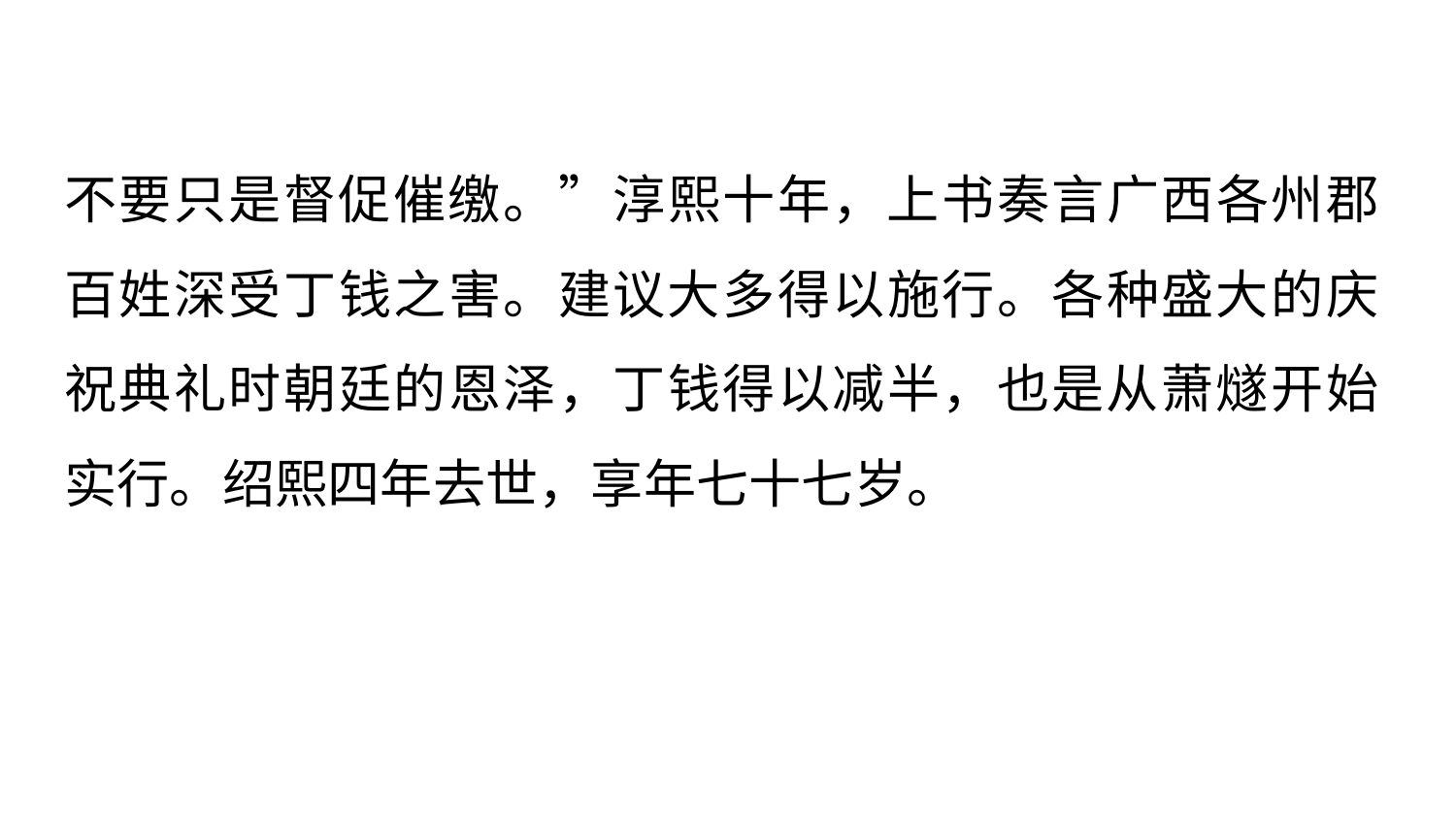

不要只是督促催缴。”淳熙十年，上书奏言广西各州郡百姓深受丁钱之害。建议大多得以施行。各种盛大的庆祝典礼时朝廷的恩泽，丁钱得以减半，也是从萧燧开始实行。绍熙四年去世，享年七十七岁。